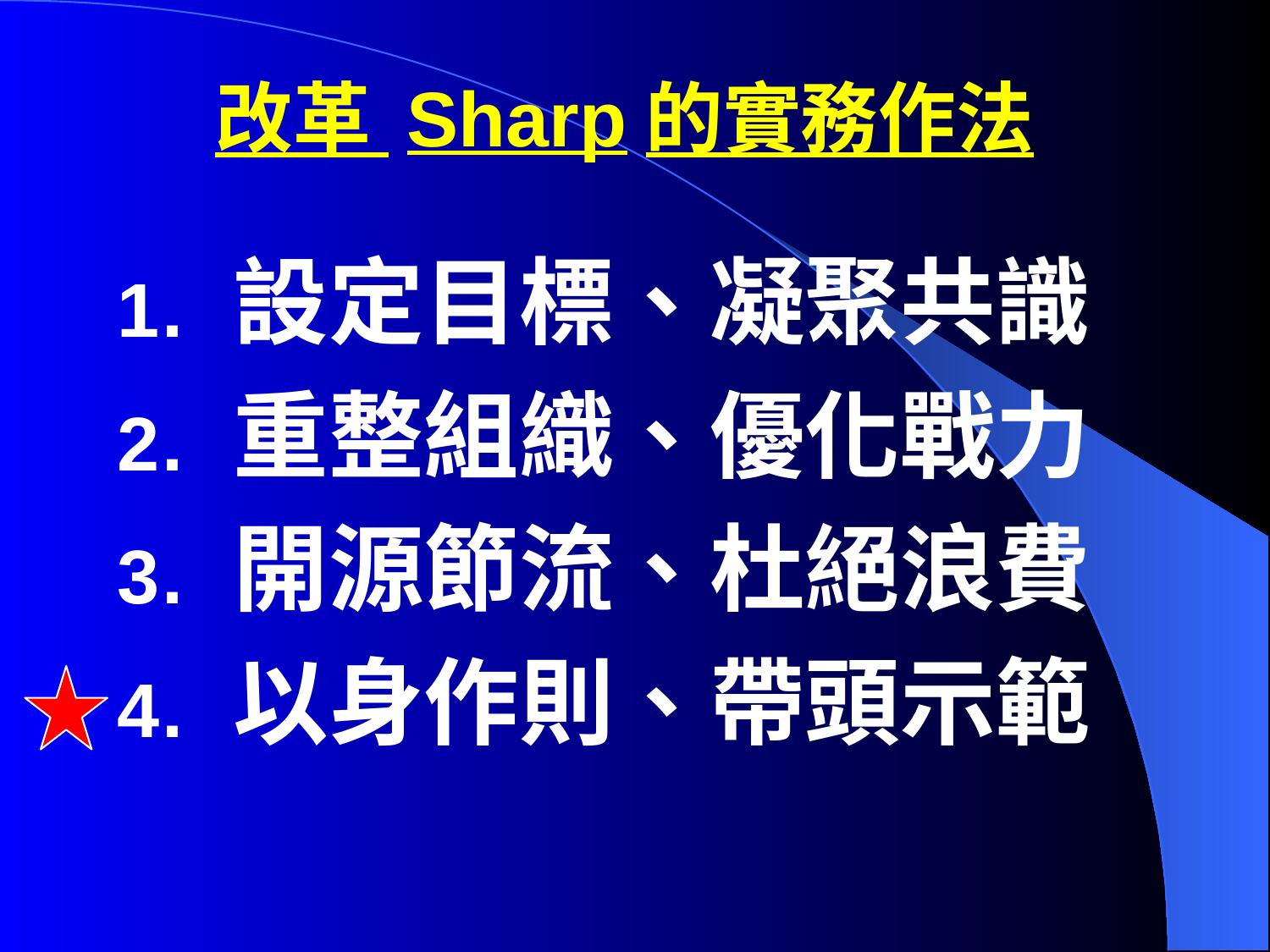

# 改革 Sharp的實務作法
 設定目標、凝聚共識
 重整組織、優化戰力
 開源節流、杜絕浪費
 以身作則、帶頭示範